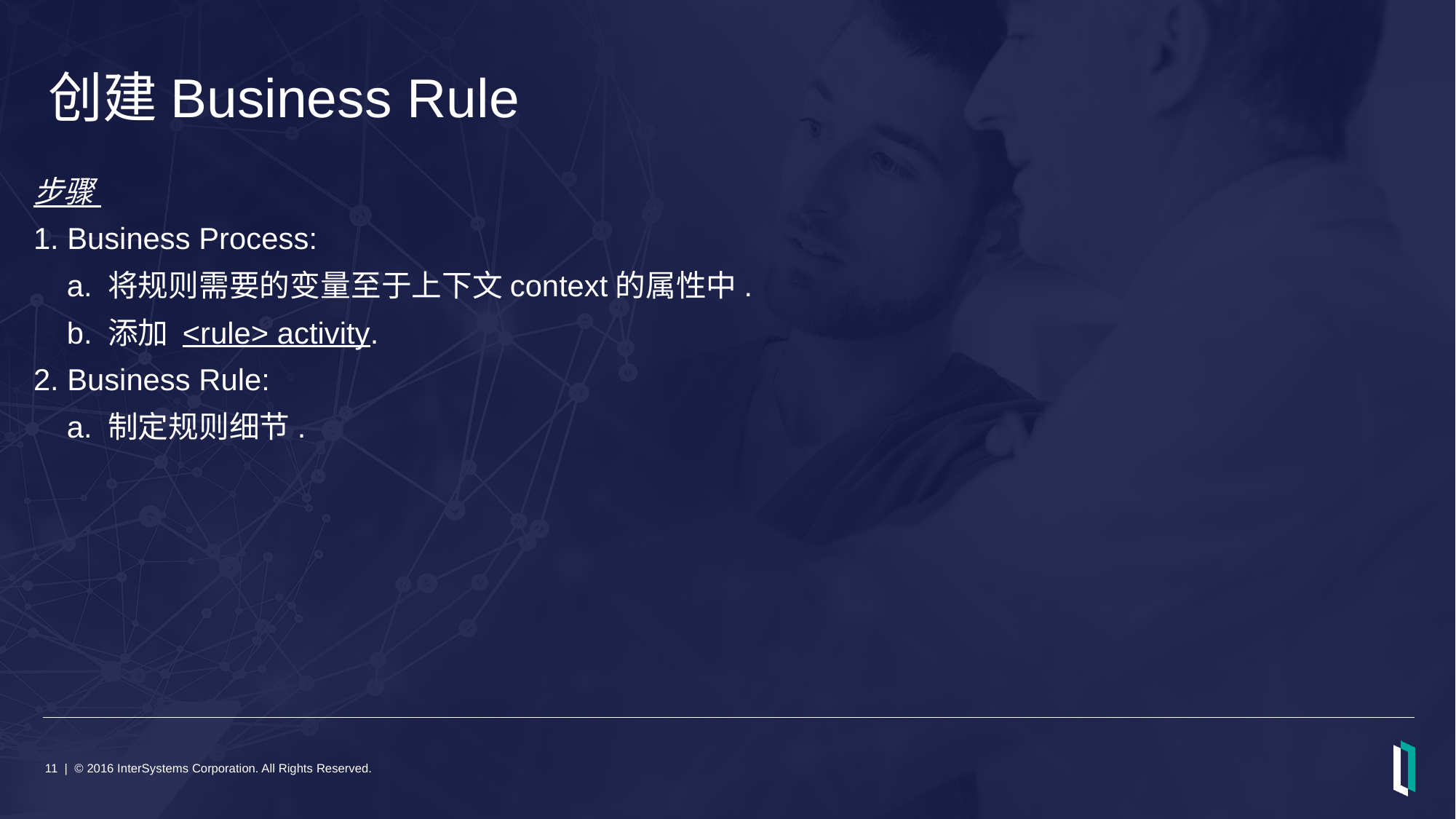

# 创建Business Rule
步骤
1. Business Process:
    a. 将规则需要的变量至于上下文context的属性中.
    b. 添加 <rule> activity.
2. Business Rule:
    a. 制定规则细节.